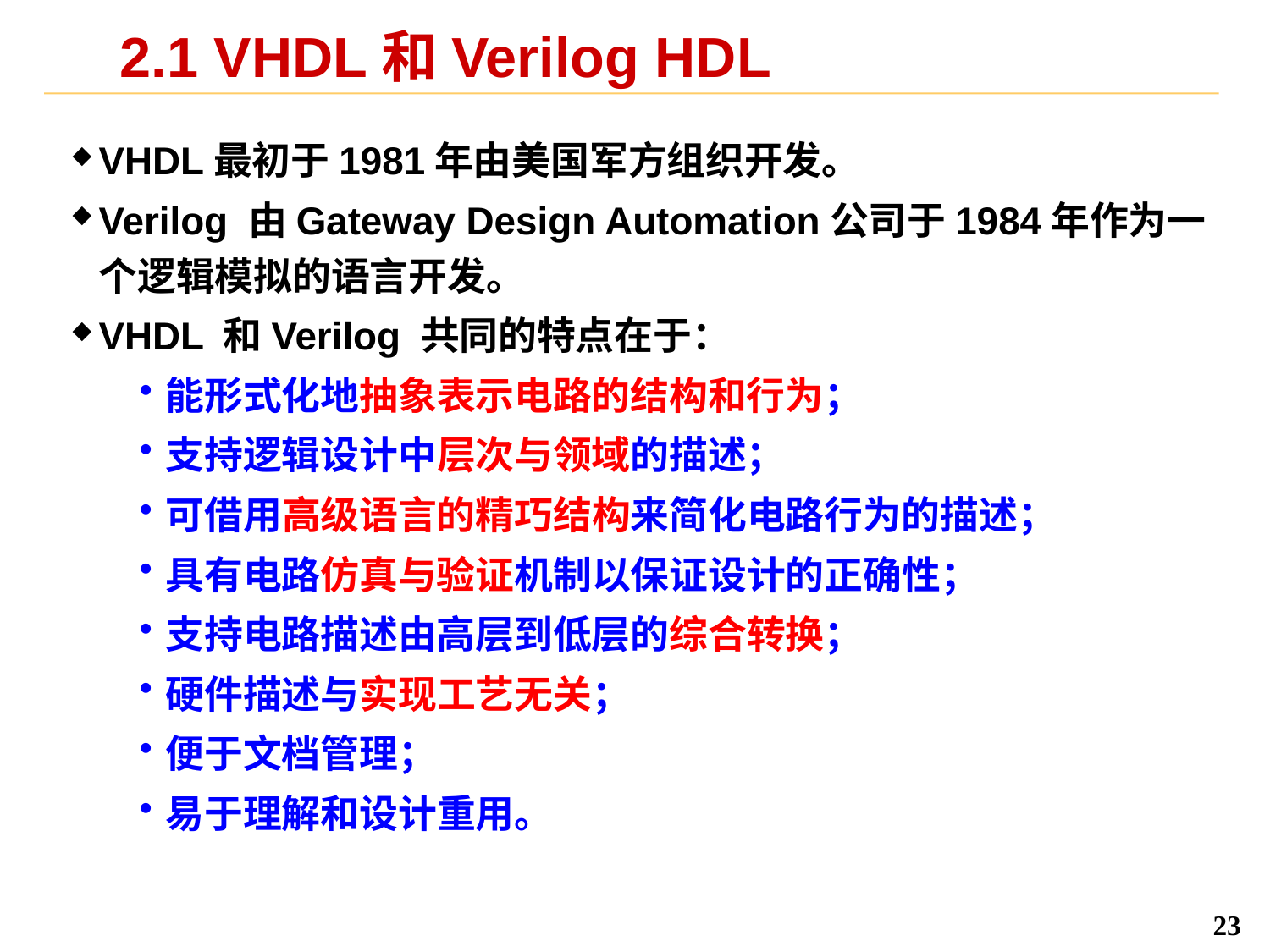

# 2.1 VHDL和Verilog HDL
VHDL最初于1981年由美国军方组织开发。
Verilog 由Gateway Design Automation公司于1984年作为一个逻辑模拟的语言开发。
VHDL 和Verilog 共同的特点在于：
能形式化地抽象表示电路的结构和行为；
支持逻辑设计中层次与领域的描述；
可借用高级语言的精巧结构来简化电路行为的描述；
具有电路仿真与验证机制以保证设计的正确性；
支持电路描述由高层到低层的综合转换；
硬件描述与实现工艺无关；
便于文档管理；
易于理解和设计重用。
23